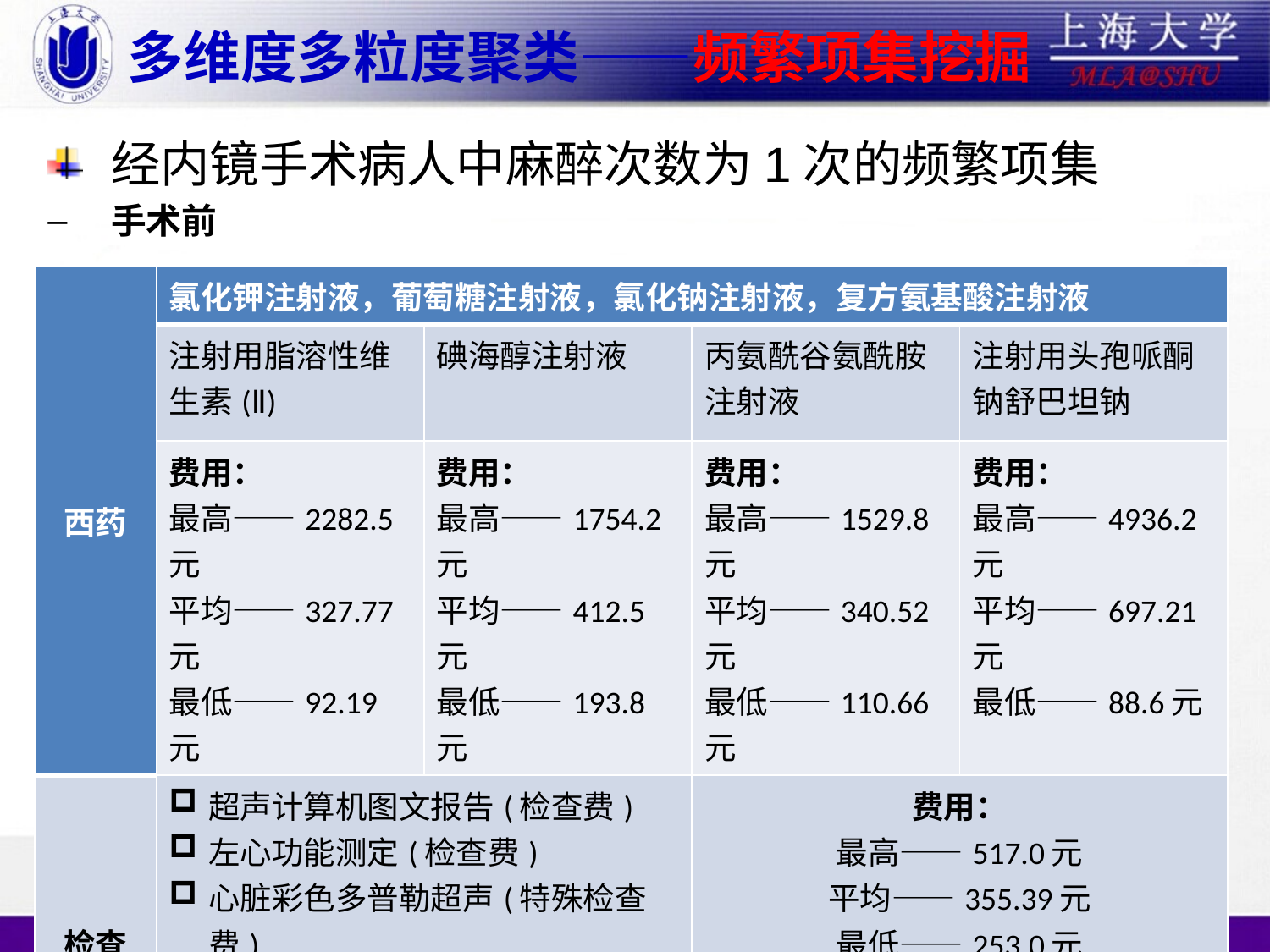

# 多维度多粒度聚类——频繁项集挖掘
经内镜手术病人中麻醉次数为1次的频繁项集
手术前

| 西药 | 氯化钾注射液，葡萄糖注射液，氯化钠注射液，复方氨基酸注射液 |  |  |  |
| --- | --- | --- | --- | --- |
|  | 注射用脂溶性维生素(Ⅱ) | 碘海醇注射液 | 丙氨酰谷氨酰胺注射液 | 注射用头孢哌酮钠舒巴坦钠 |
|  | 费用： 最高——2282.5元 平均——327.77元 最低——92.19元 | 费用： 最高——1754.2元 平均——412.5元 最低——193.8元 | 费用： 最高——1529.8元 平均——340.52元 最低——110.66元 | 费用： 最高——4936.2元 平均——697.21元 最低——88.6元 |
| 检查 | 超声计算机图文报告(检查费) 左心功能测定(检查费) 心脏彩色多普勒超声(特殊检查费) 心电图：常规心电图检查(检查费) 数字化摄影(DR)(特殊检查费) |  | 费用： 最高——517.0元 平均——355.39元 最低——253.0元 |  |
| 手术费 | 无 |  |  |  |

算法时间：
Apriori——0.53s
FP-tree——

算法时间：
Apriori——0.26s
FP-tree——
63